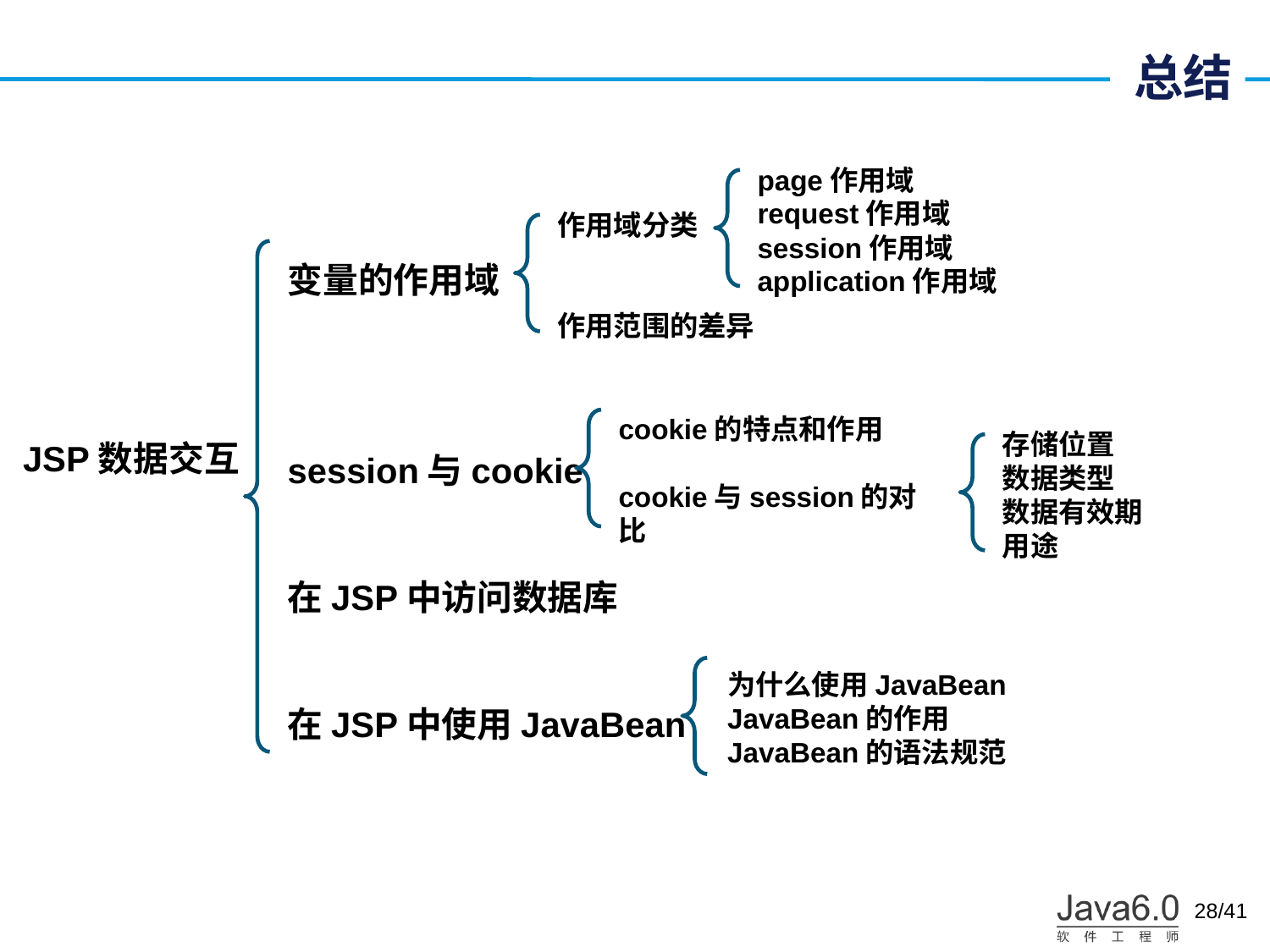

# 总结
page作用域
request作用域
session作用域
application作用域

作用域分类

作用范围的差异

变量的作用域

session与cookie

在JSP中访问数据库

在JSP中使用JavaBean

cookie的特点和作用

cookie与session的对比

存储位置
数据类型
数据有效期
用途
JSP数据交互

为什么使用JavaBean
JavaBean的作用
JavaBean的语法规范
28/41